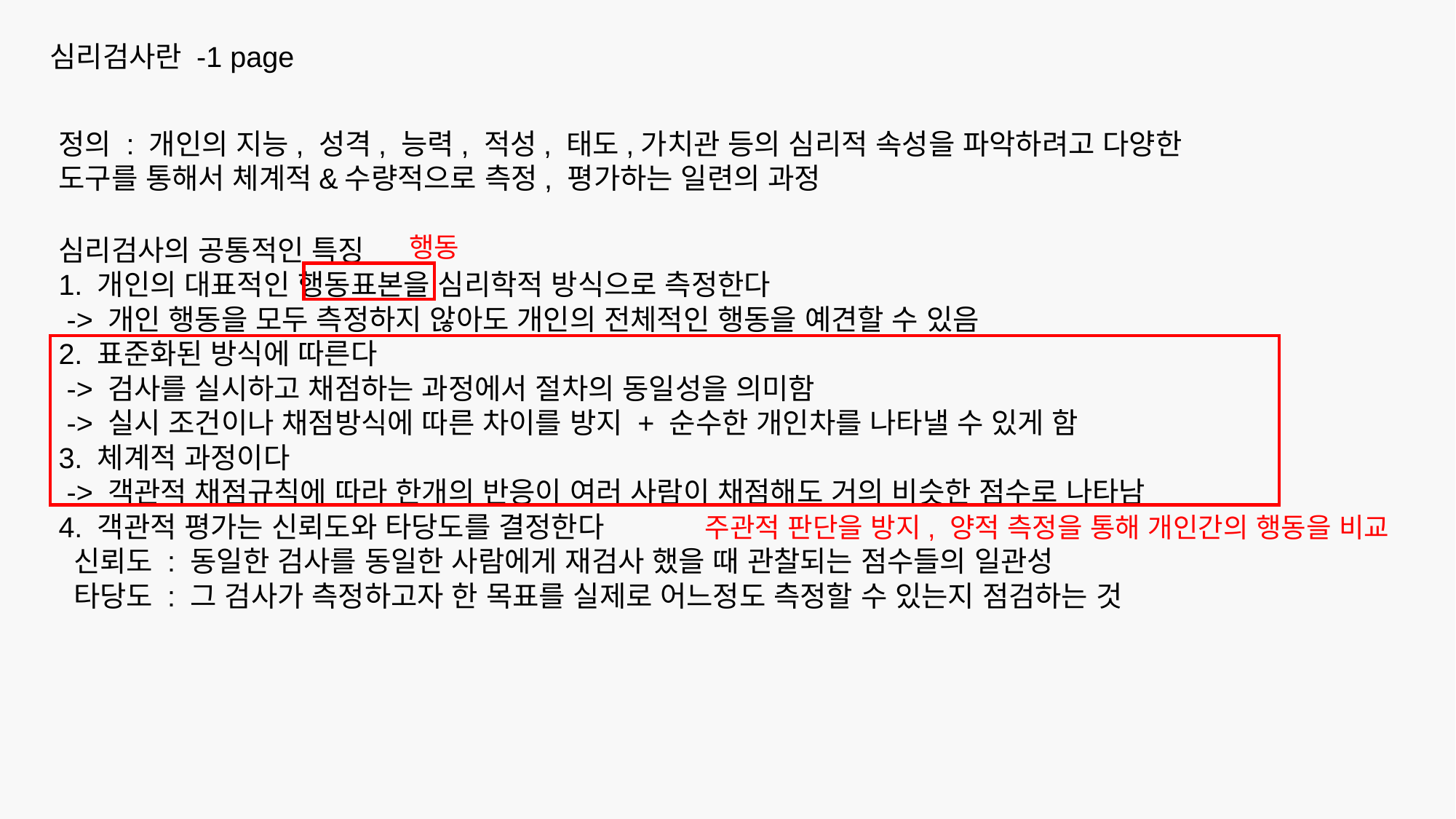

심리검사란 -1 page
정의 : 개인의 지능, 성격, 능력, 적성, 태도,가치관 등의 심리적 속성을 파악하려고 다양한 도구를 통해서 체계적&수량적으로 측정, 평가하는 일련의 과정
행동
심리검사의 공통적인 특징
1. 개인의 대표적인 행동표본을 심리학적 방식으로 측정한다
 -> 개인 행동을 모두 측정하지 않아도 개인의 전체적인 행동을 예견할 수 있음
2. 표준화된 방식에 따른다
 -> 검사를 실시하고 채점하는 과정에서 절차의 동일성을 의미함
 -> 실시 조건이나 채점방식에 따른 차이를 방지 + 순수한 개인차를 나타낼 수 있게 함
3. 체계적 과정이다
 -> 객관적 채점규칙에 따라 한개의 반응이 여러 사람이 채점해도 거의 비슷한 점수로 나타남
4. 객관적 평가는 신뢰도와 타당도를 결정한다
 신뢰도 : 동일한 검사를 동일한 사람에게 재검사 했을 때 관찰되는 점수들의 일관성
 타당도 : 그 검사가 측정하고자 한 목표를 실제로 어느정도 측정할 수 있는지 점검하는 것

주관적 판단을 방지, 양적 측정을 통해 개인간의 행동을 비교